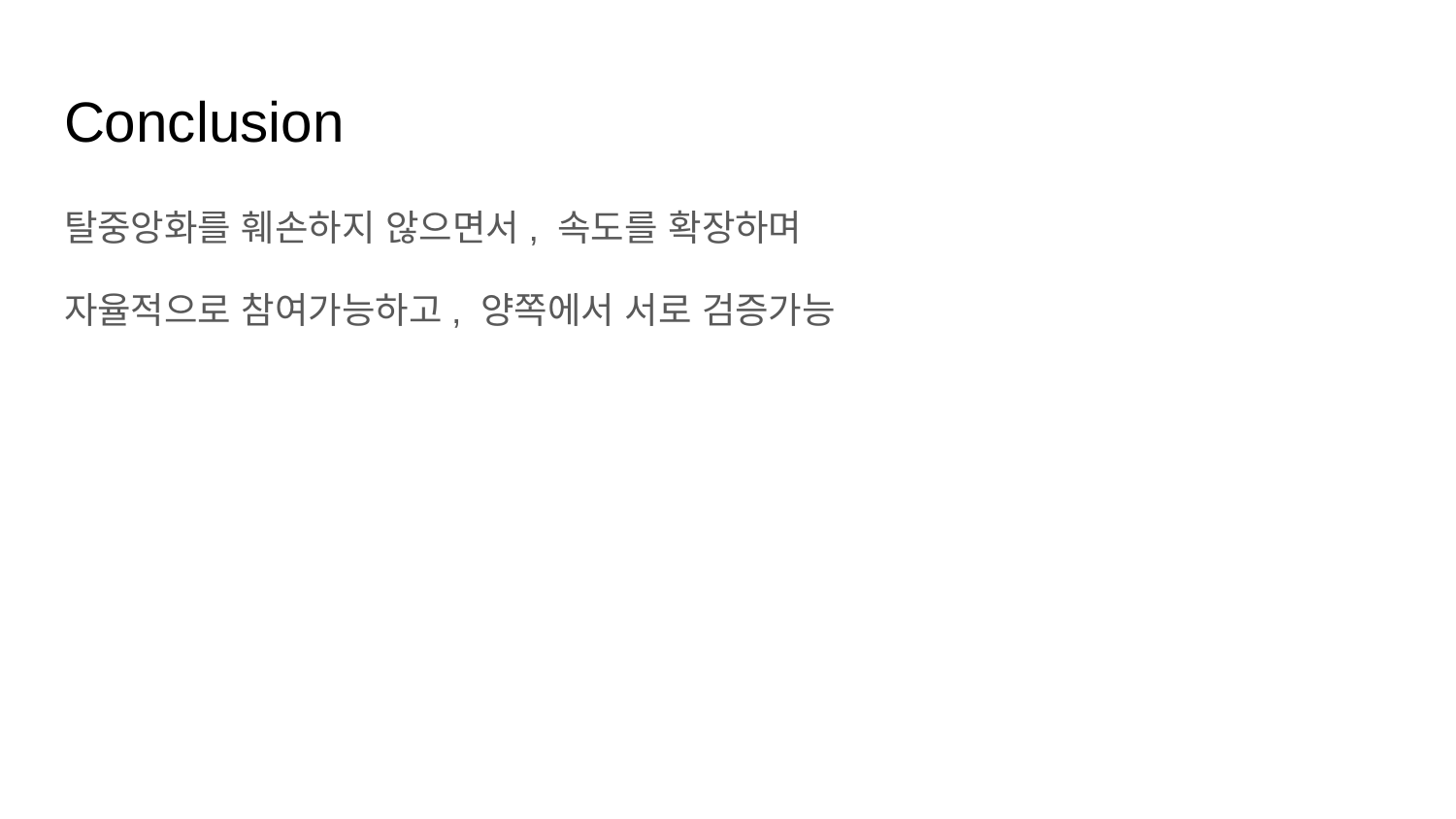

# Conclusion
탈중앙화를 훼손하지 않으면서, 속도를 확장하며
자율적으로 참여가능하고, 양쪽에서 서로 검증가능